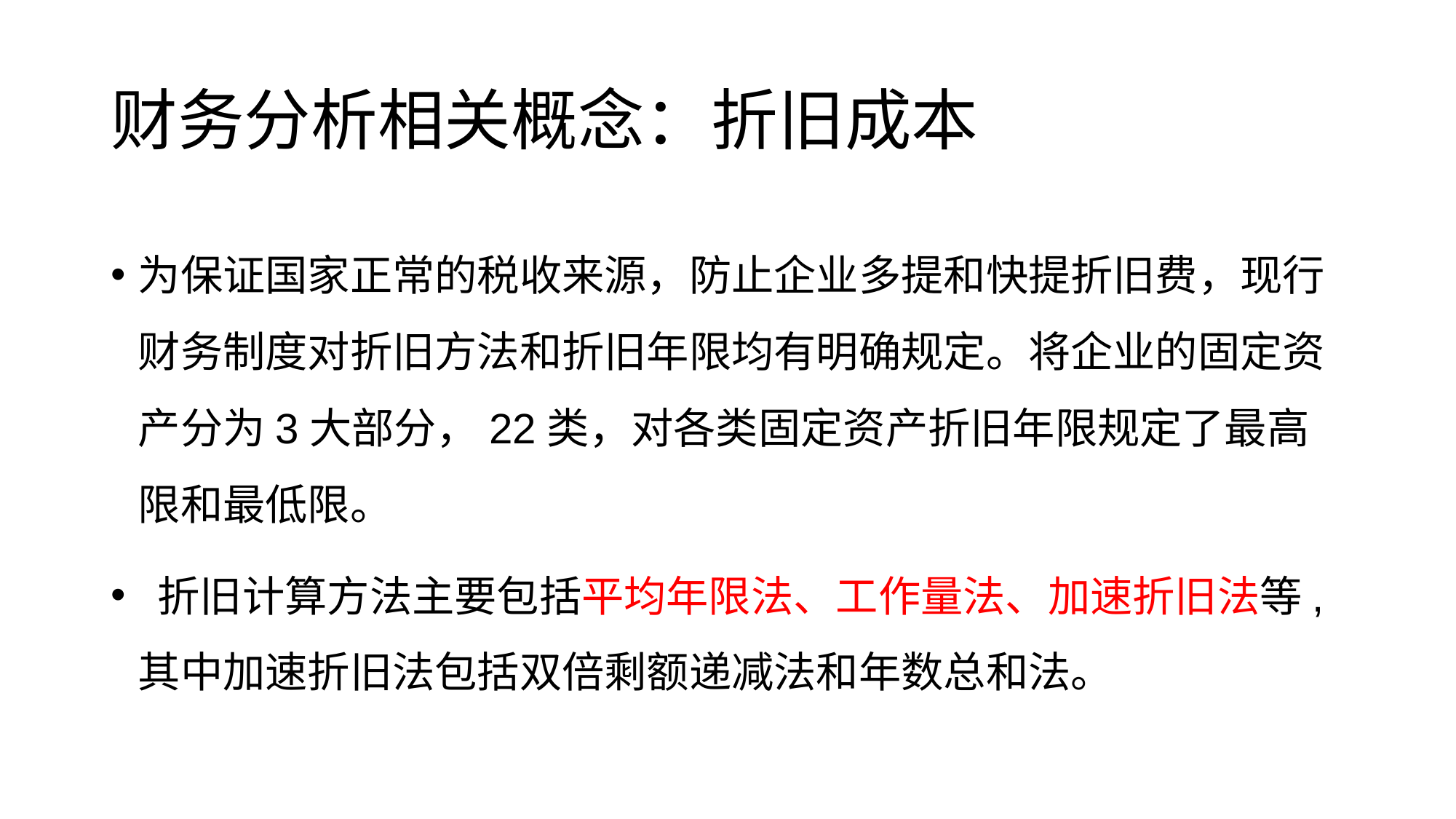

# 财务分析相关概念：折旧成本
为保证国家正常的税收来源，防止企业多提和快提折旧费，现行财务制度对折旧方法和折旧年限均有明确规定。将企业的固定资产分为3大部分，22类，对各类固定资产折旧年限规定了最高限和最低限。
 折旧计算方法主要包括平均年限法、工作量法、加速折旧法等,其中加速折旧法包括双倍剩额递减法和年数总和法。